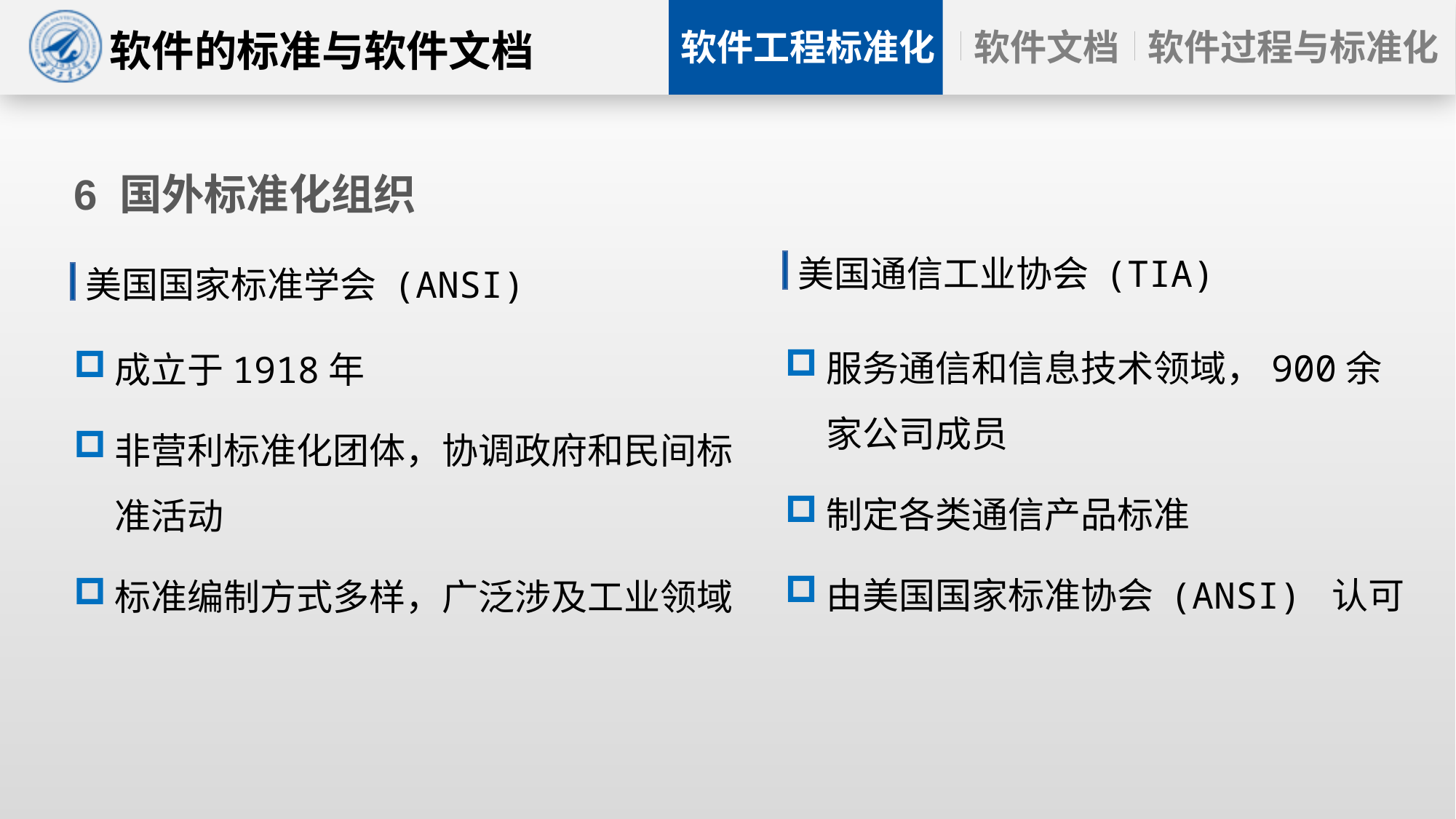

# 6 国外标准化组织
美国通信工业协会 (TIA)

美国国家标准学会 (ANSI)

服务通信和信息技术领域，900余家公司成员
制定各类通信产品标准
由美国国家标准协会 (ANSI) 认可
成立于1918年
非营利标准化团体，协调政府和民间标准活动
标准编制方式多样，广泛涉及工业领域